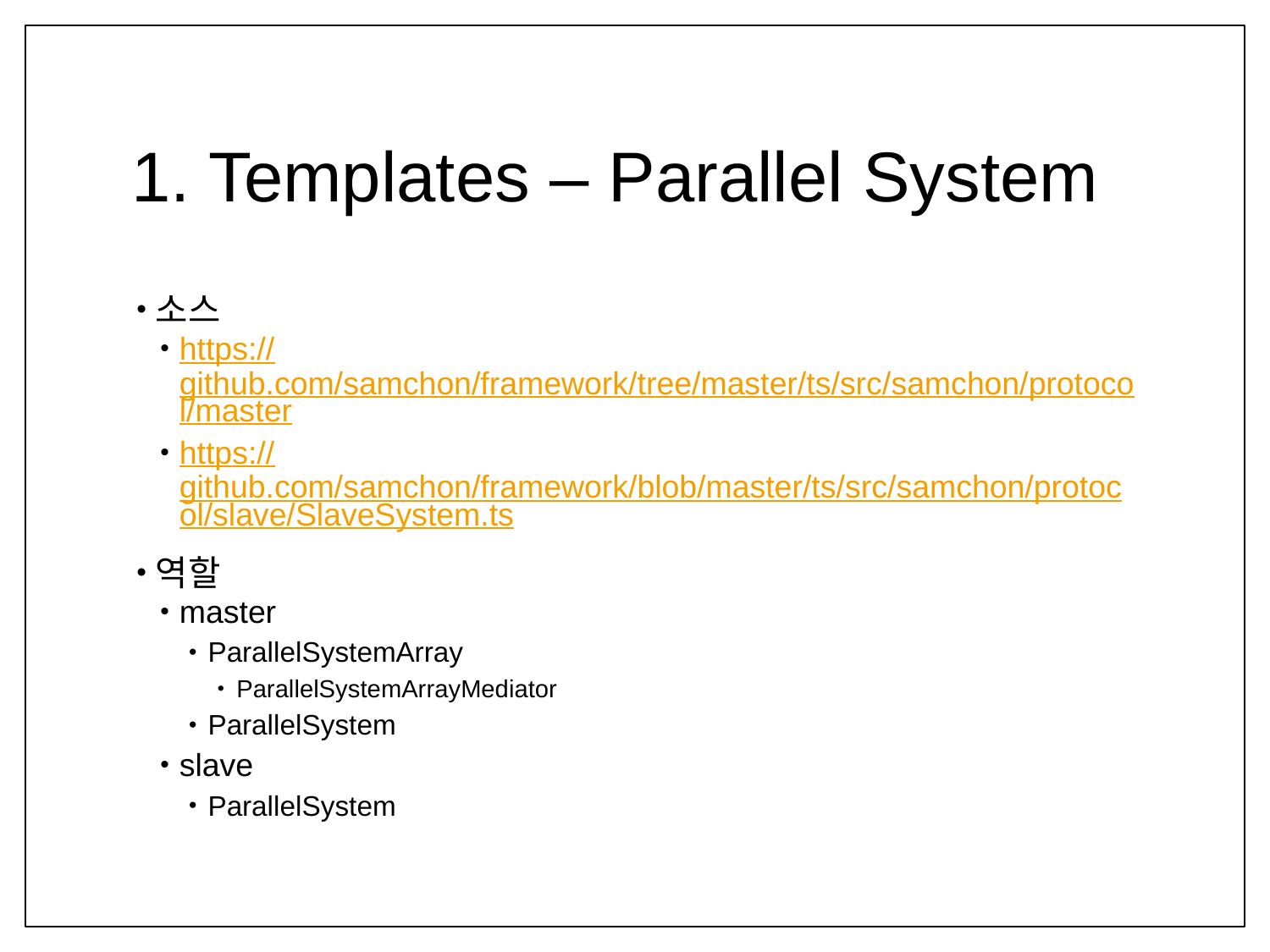

# 1. Templates – Parallel System
소스
https://github.com/samchon/framework/tree/master/ts/src/samchon/protocol/master
https://github.com/samchon/framework/blob/master/ts/src/samchon/protocol/slave/SlaveSystem.ts
역할
master
ParallelSystemArray
ParallelSystemArrayMediator
ParallelSystem
slave
ParallelSystem